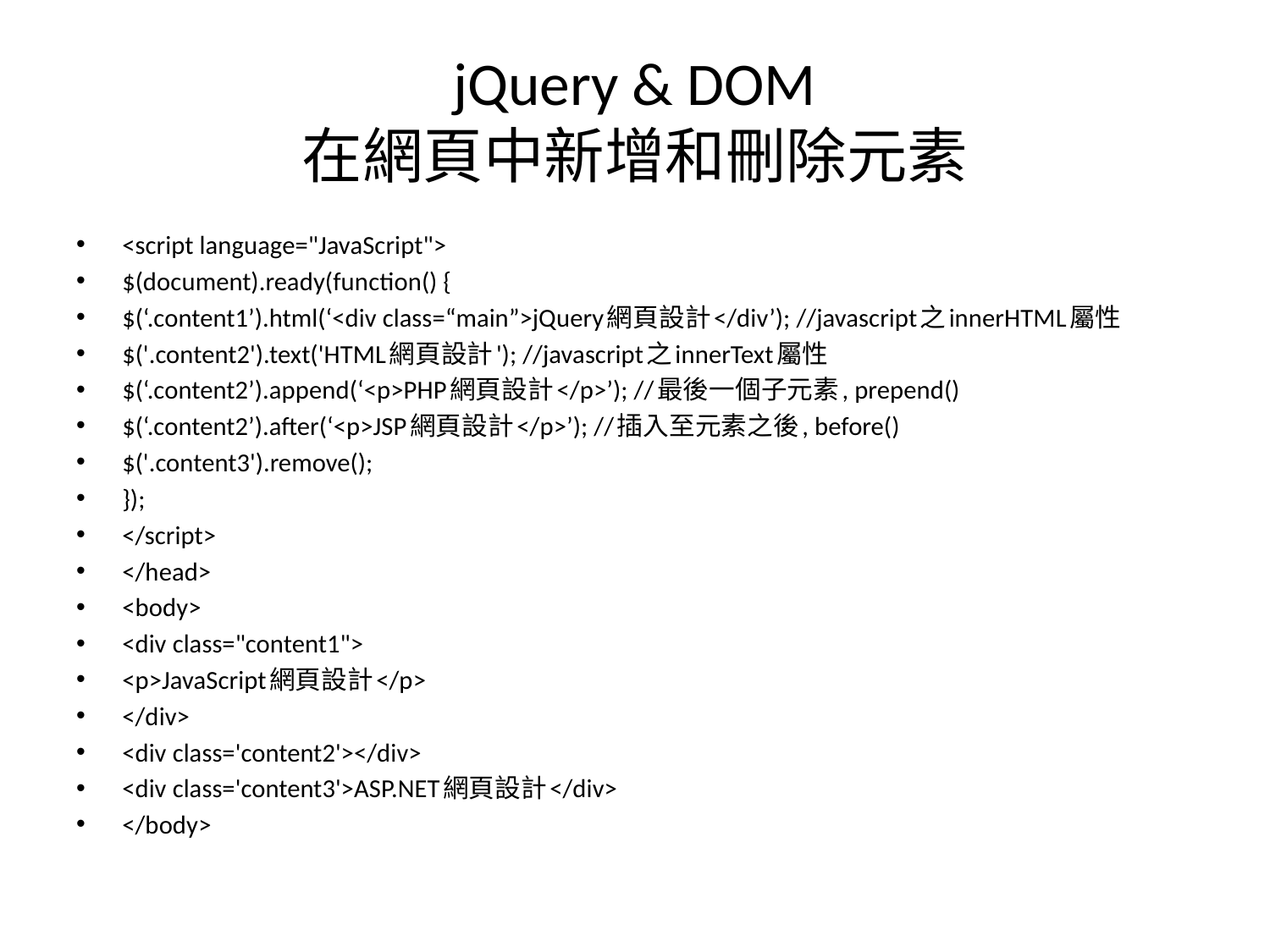

# jQuery & DOM 在網頁中新增和刪除元素
<script language="JavaScript">
$(document).ready(function() {
$(‘.content1’).html(‘<div class=“main”>jQuery網頁設計</div’); //javascript之innerHTML屬性
$('.content2').text('HTML網頁設計'); //javascript之innerText屬性
$(‘.content2’).append(‘<p>PHP網頁設計</p>’); //最後一個子元素, prepend()
$(‘.content2’).after(‘<p>JSP網頁設計</p>’); //插入至元素之後, before()
$('.content3').remove();
});
</script>
</head>
<body>
<div class="content1">
<p>JavaScript網頁設計</p>
</div>
<div class='content2'></div>
<div class='content3'>ASP.NET網頁設計</div>
</body>